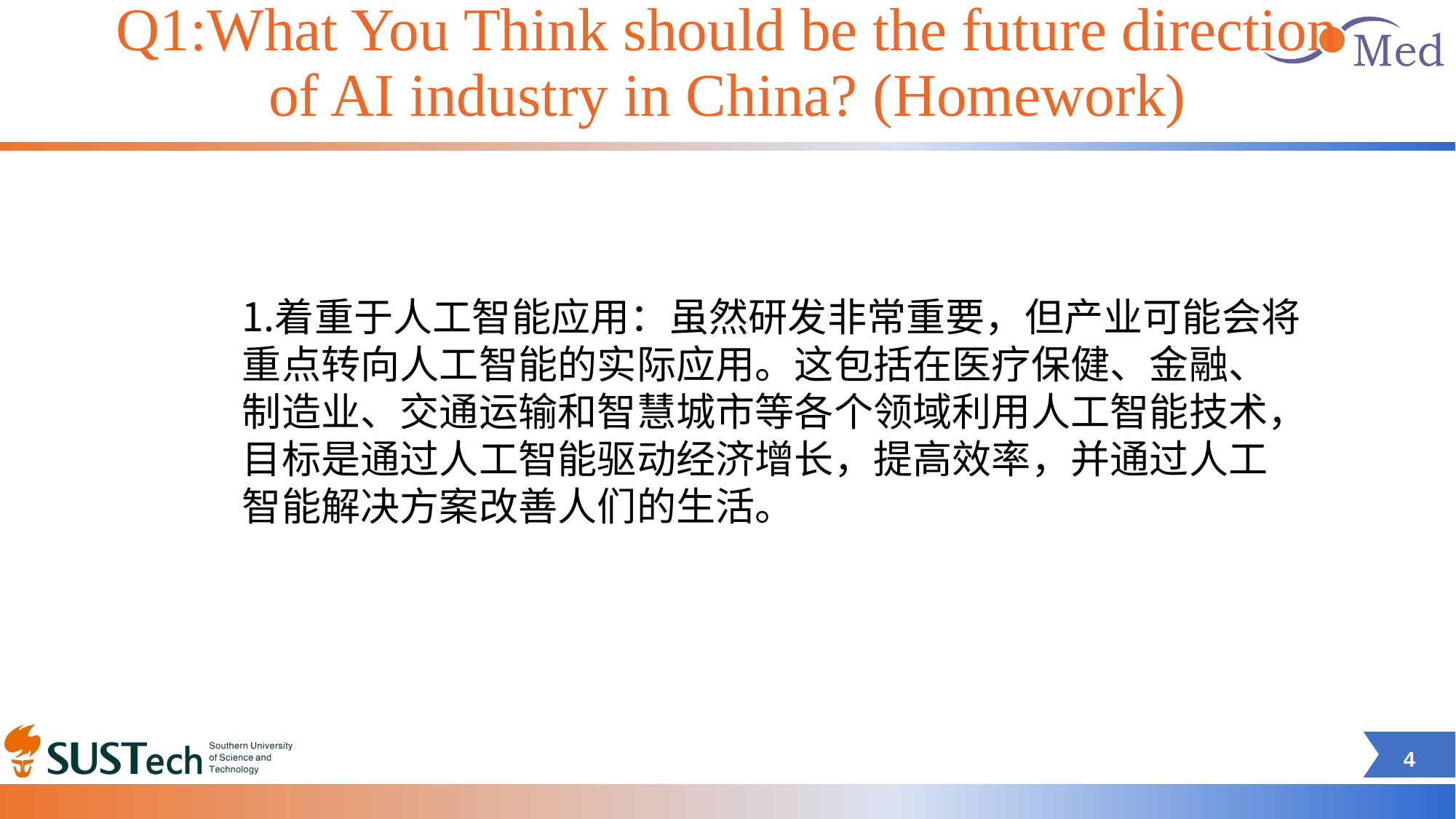

# Q1:What You Think should be the future direction of AI industry in China? (Homework)
着重于人工智能应用：虽然研发非常重要，但产业可能会将重点转向人工智能的实际应用。这包括在医疗保健、金融、制造业、交通运输和智慧城市等各个领域利用人工智能技术，目标是通过人工智能驱动经济增长，提高效率，并通过人工智能解决方案改善人们的生活。